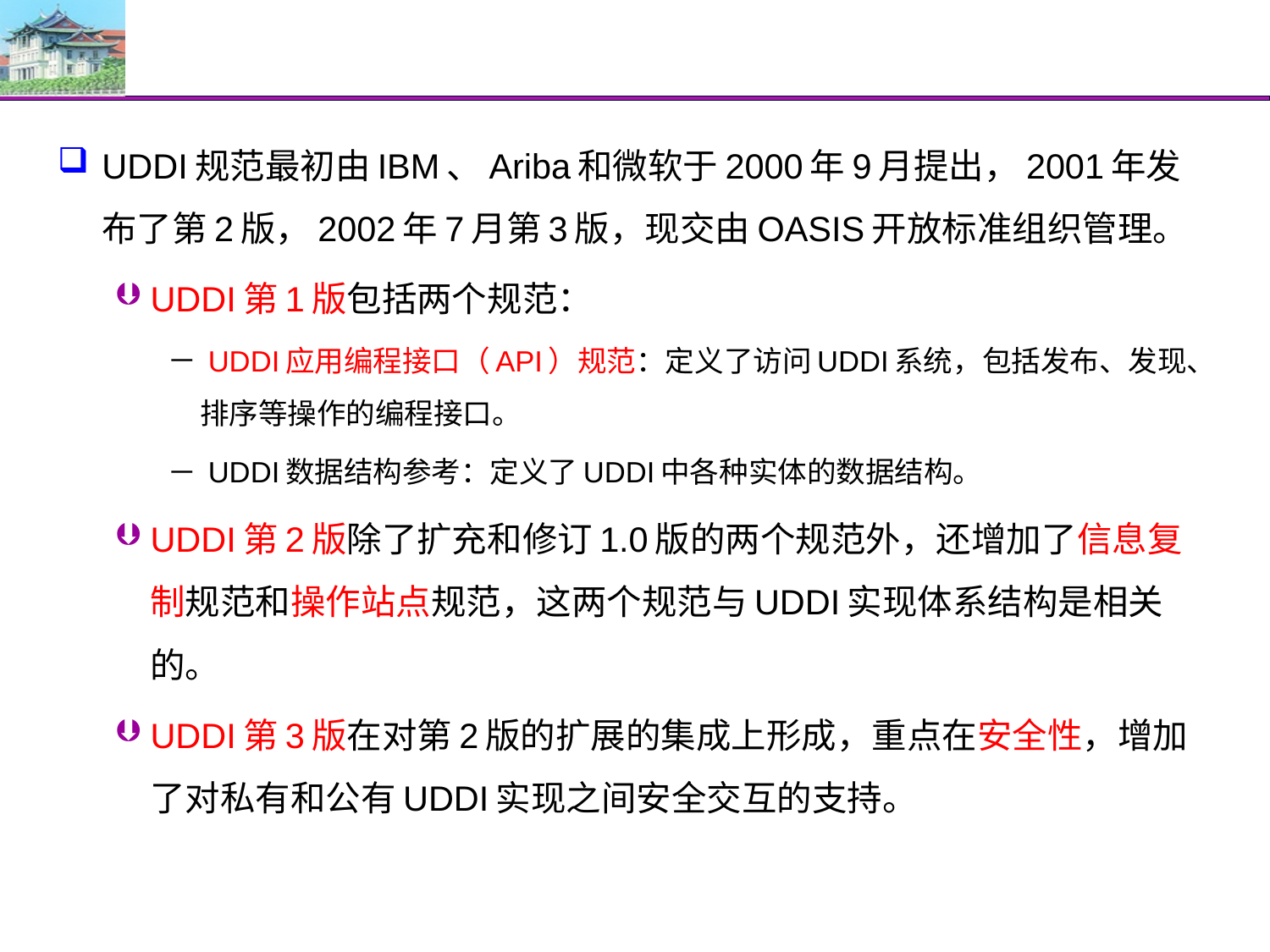

#
UDDI规范最初由IBM、Ariba和微软于2000年9月提出，2001年发布了第2版，2002年7月第3版，现交由OASIS开放标准组织管理。
UDDI第1版包括两个规范：
 UDDI应用编程接口（API）规范：定义了访问UDDI系统，包括发布、发现、排序等操作的编程接口。
 UDDI数据结构参考：定义了UDDI中各种实体的数据结构。
UDDI第2版除了扩充和修订1.0版的两个规范外，还增加了信息复制规范和操作站点规范，这两个规范与UDDI实现体系结构是相关的。
UDDI第3版在对第2版的扩展的集成上形成，重点在安全性，增加了对私有和公有UDDI实现之间安全交互的支持。